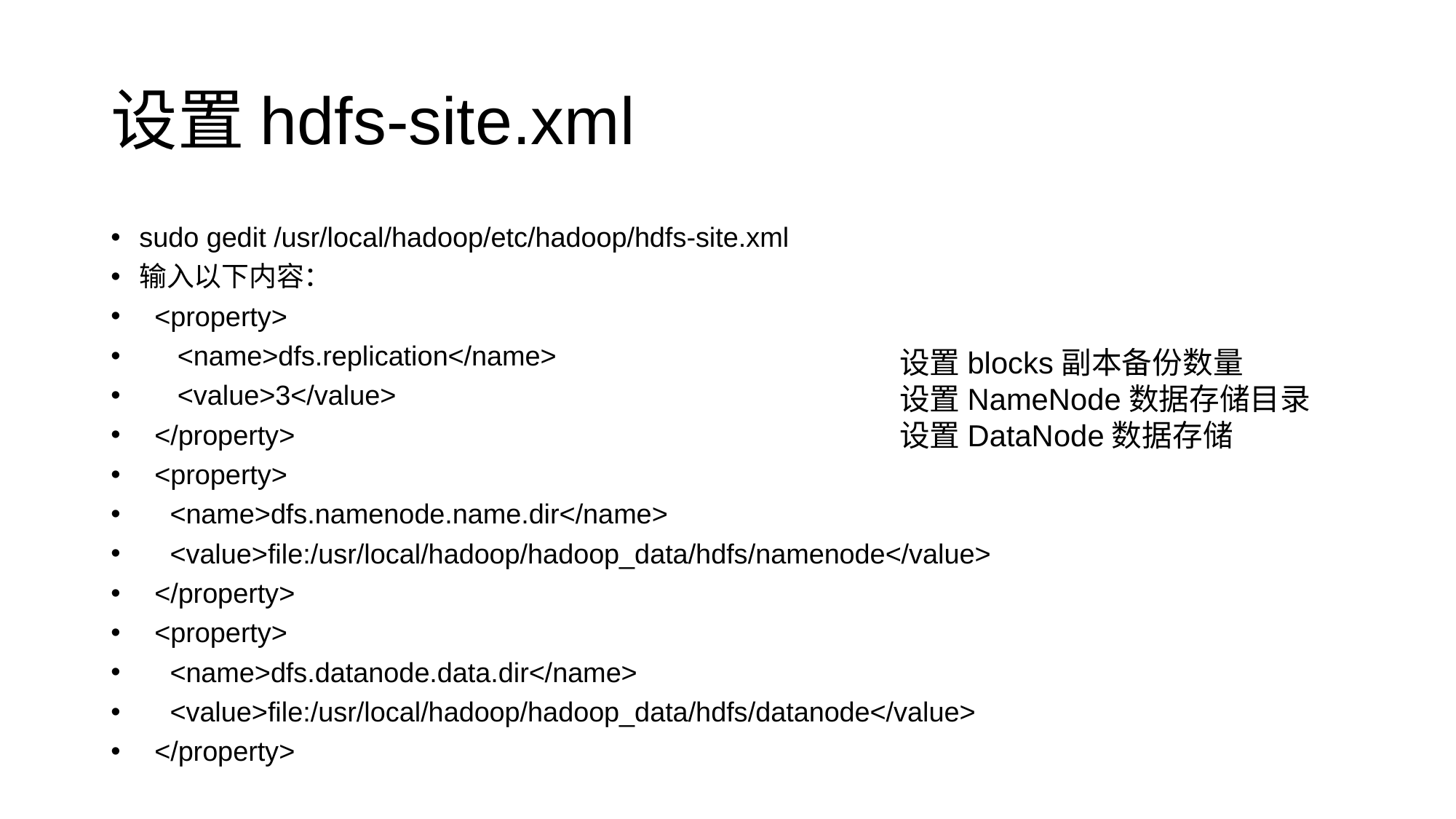

# 设置hdfs-site.xml
sudo gedit /usr/local/hadoop/etc/hadoop/hdfs-site.xml
输入以下内容：
  <property>
     <name>dfs.replication</name>
     <value>3</value>
  </property>
  <property>
    <name>dfs.namenode.name.dir</name>
    <value>file:/usr/local/hadoop/hadoop_data/hdfs/namenode</value>
  </property>
  <property>
    <name>dfs.datanode.data.dir</name>
    <value>file:/usr/local/hadoop/hadoop_data/hdfs/datanode</value>
  </property>

设置blocks副本备份数量
设置NameNode数据存储目录
设置DataNode数据存储